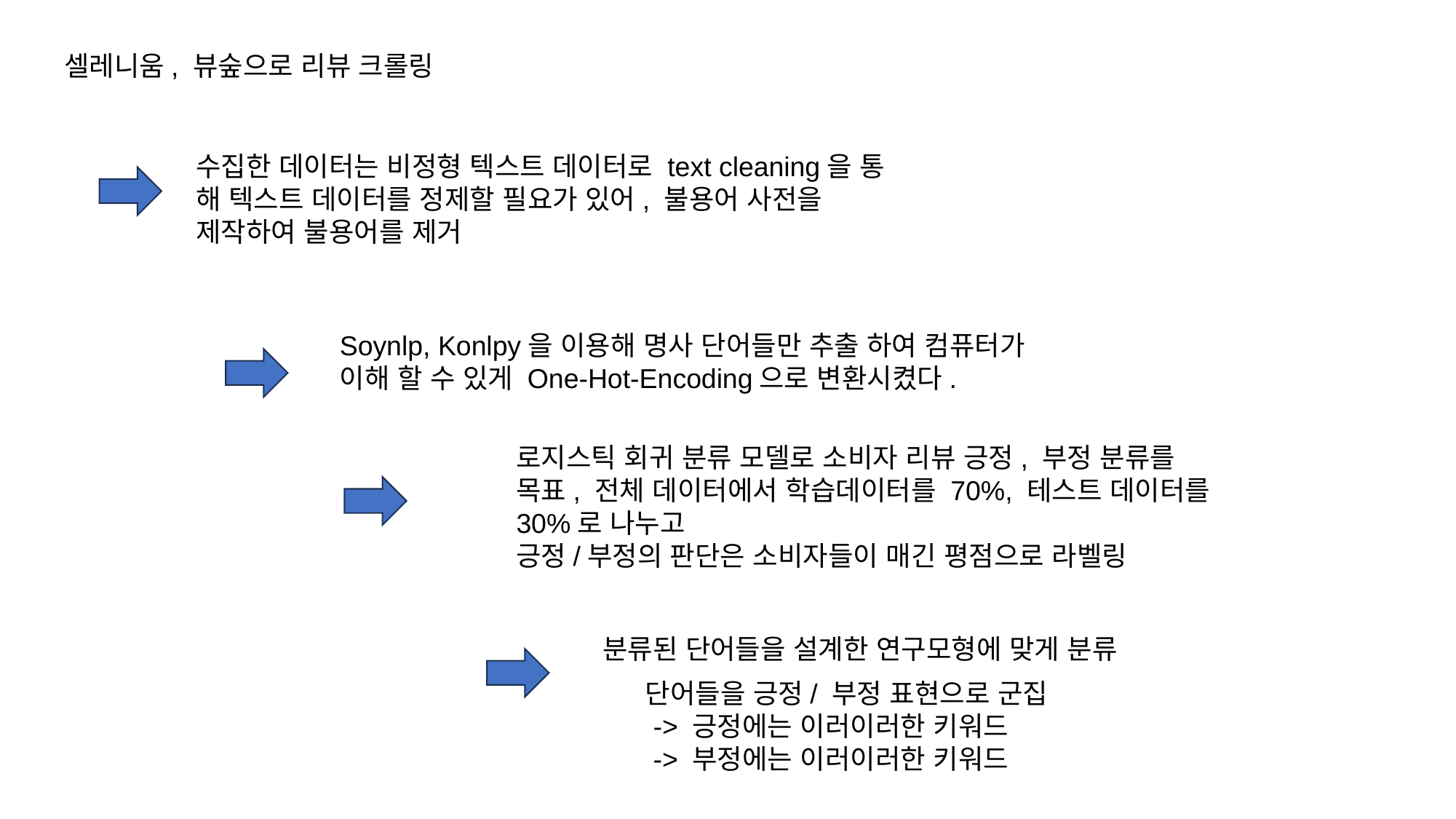

셀레니움, 뷰숲으로 리뷰 크롤링
수집한 데이터는 비정형 텍스트 데이터로 text cleaning을 통 해 텍스트 데이터를 정제할 필요가 있어, 불용어 사전을 제작하여 불용어를 제거

Soynlp, Konlpy을 이용해 명사 단어들만 추출 하여 컴퓨터가 이해 할 수 있게 One-Hot-Encoding으로 변환시켰다.

로지스틱 회귀 분류 모델로 소비자 리뷰 긍정, 부정 분류를 목표, 전체 데이터에서 학습데이터를 70%, 테스트 데이터를 30%로 나누고
긍정/부정의 판단은 소비자들이 매긴 평점으로 라벨링

분류된 단어들을 설계한 연구모형에 맞게 분류

단어들을 긍정/ 부정 표현으로 군집
 -> 긍정에는 이러이러한 키워드
 -> 부정에는 이러이러한 키워드